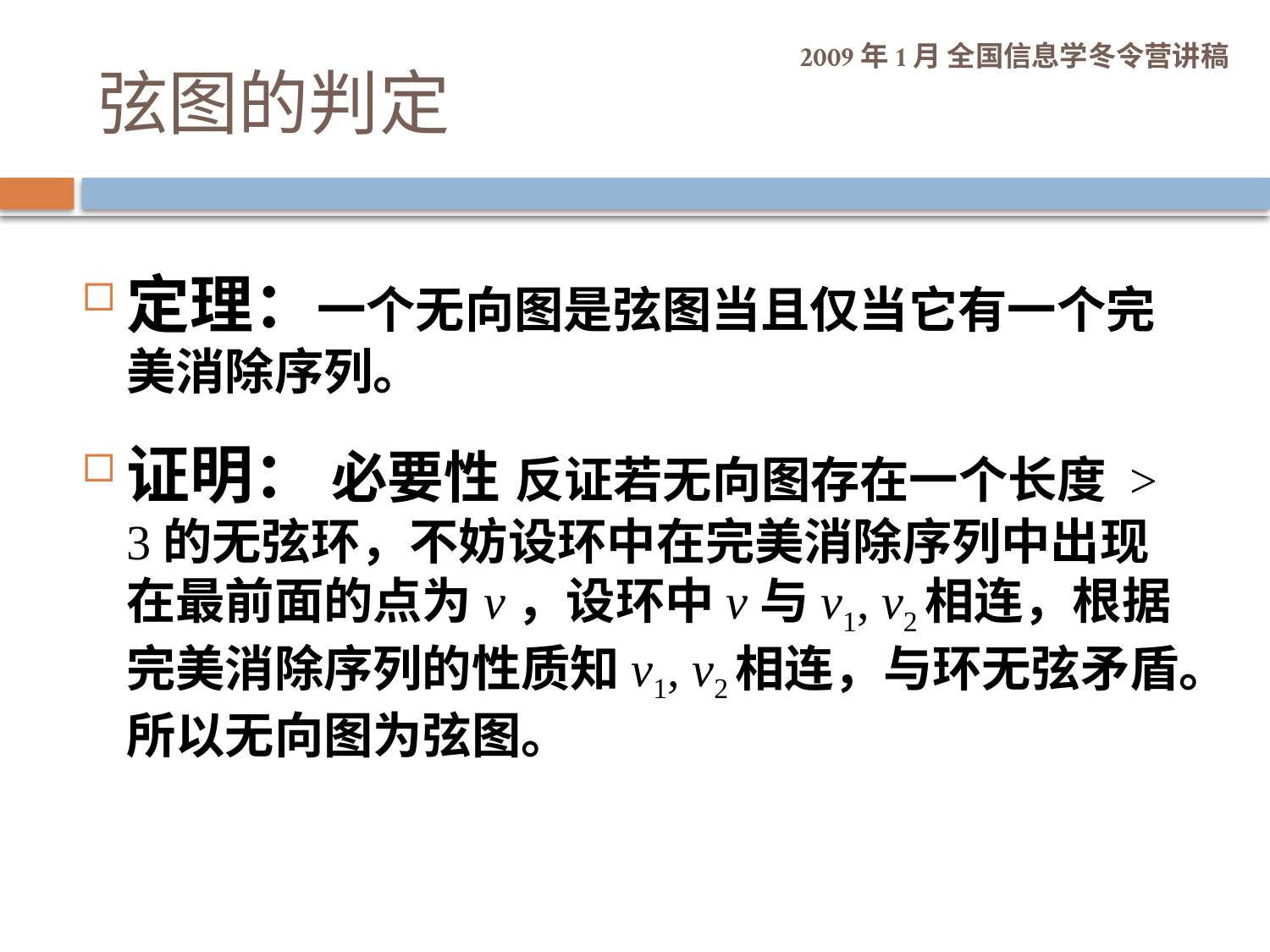

# 弦图的判定
定理：一个无向图是弦图当且仅当它有一个完美消除序列。
证明： 必要性 反证若无向图存在一个长度 > 3的无弦环，不妨设环中在完美消除序列中出现在最前面的点为v，设环中v与v1, v2相连，根据完美消除序列的性质知v1, v2相连，与环无弦矛盾。所以无向图为弦图。